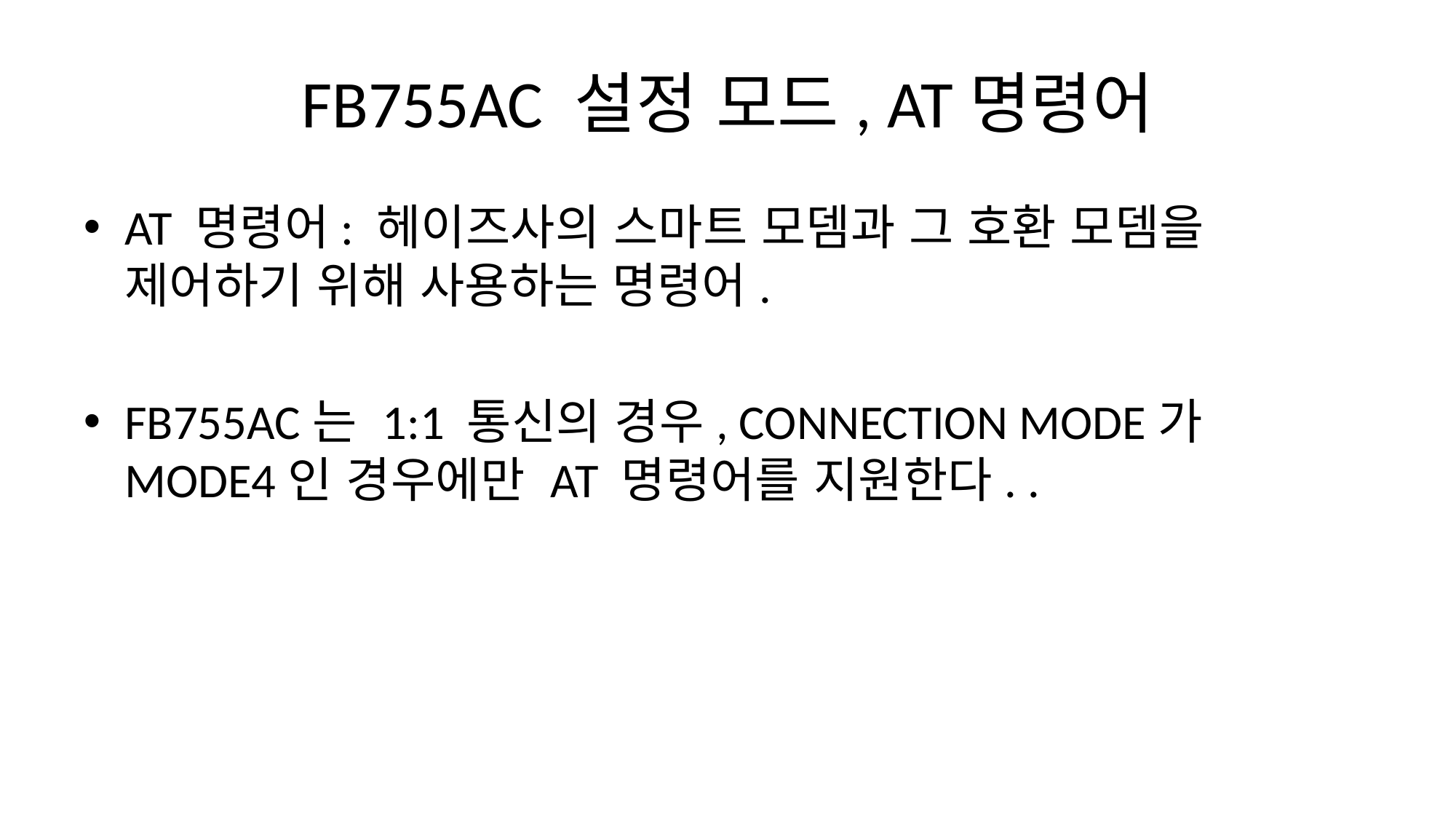

# FB755AC 설정 모드, AT명령어
AT 명령어: 헤이즈사의 스마트 모뎀과 그 호환 모뎀을 제어하기 위해 사용하는 명령어.

FB755AC는 1:1 통신의 경우, CONNECTION MODE가 MODE4인 경우에만 AT 명령어를 지원한다. .